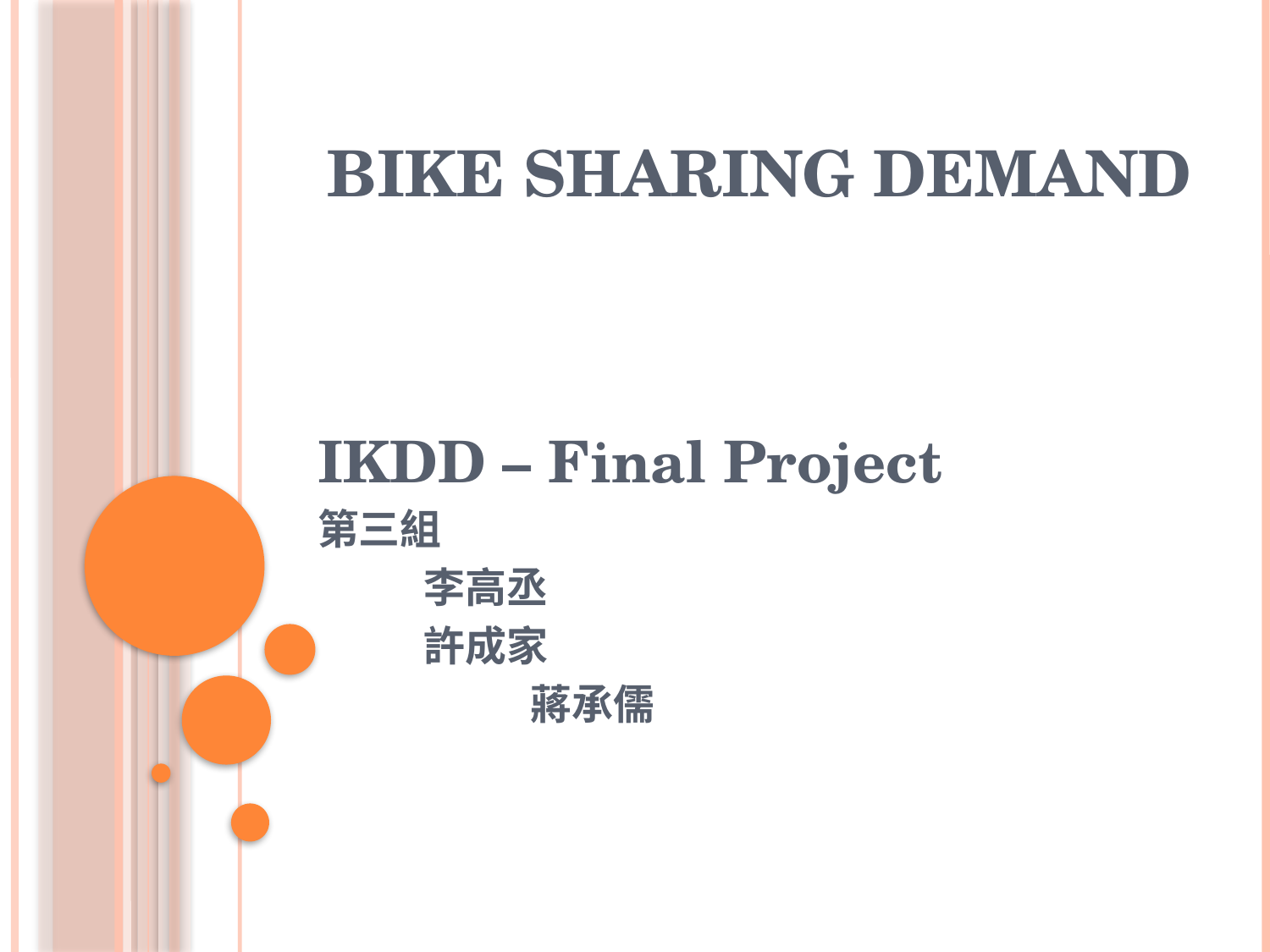

# Bike Sharing Demand

IKDD – Final Project
第三組
					李高丞
					許成家
	 				蔣承儒